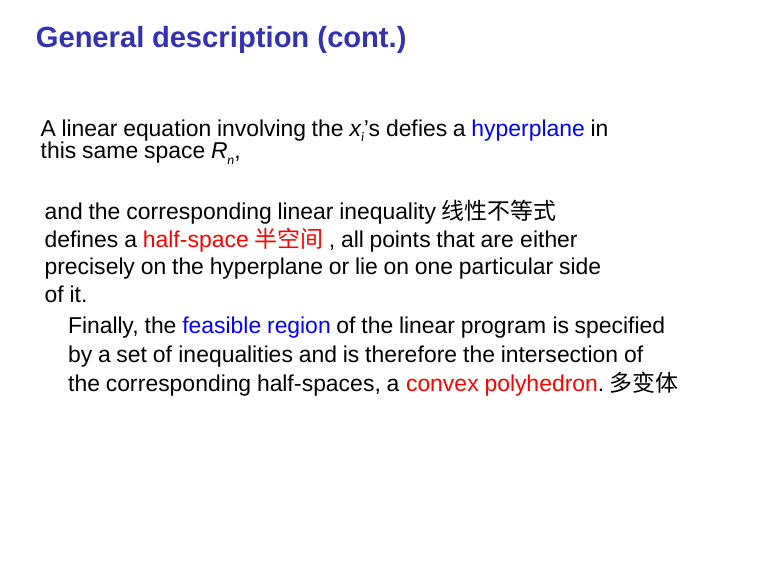

General description (cont.)
A linear equation involving the xi’s defies a hyperplane in this same space Rn,
and the corresponding linear inequality线性不等式 defines a half-space半空间, all points that are either precisely on the hyperplane or lie on one particular side of it.
Finally, the feasible region of the linear program is specified

by a set of inequalities and is therefore the intersection of

the corresponding half-spaces, a convex polyhedron.多变体